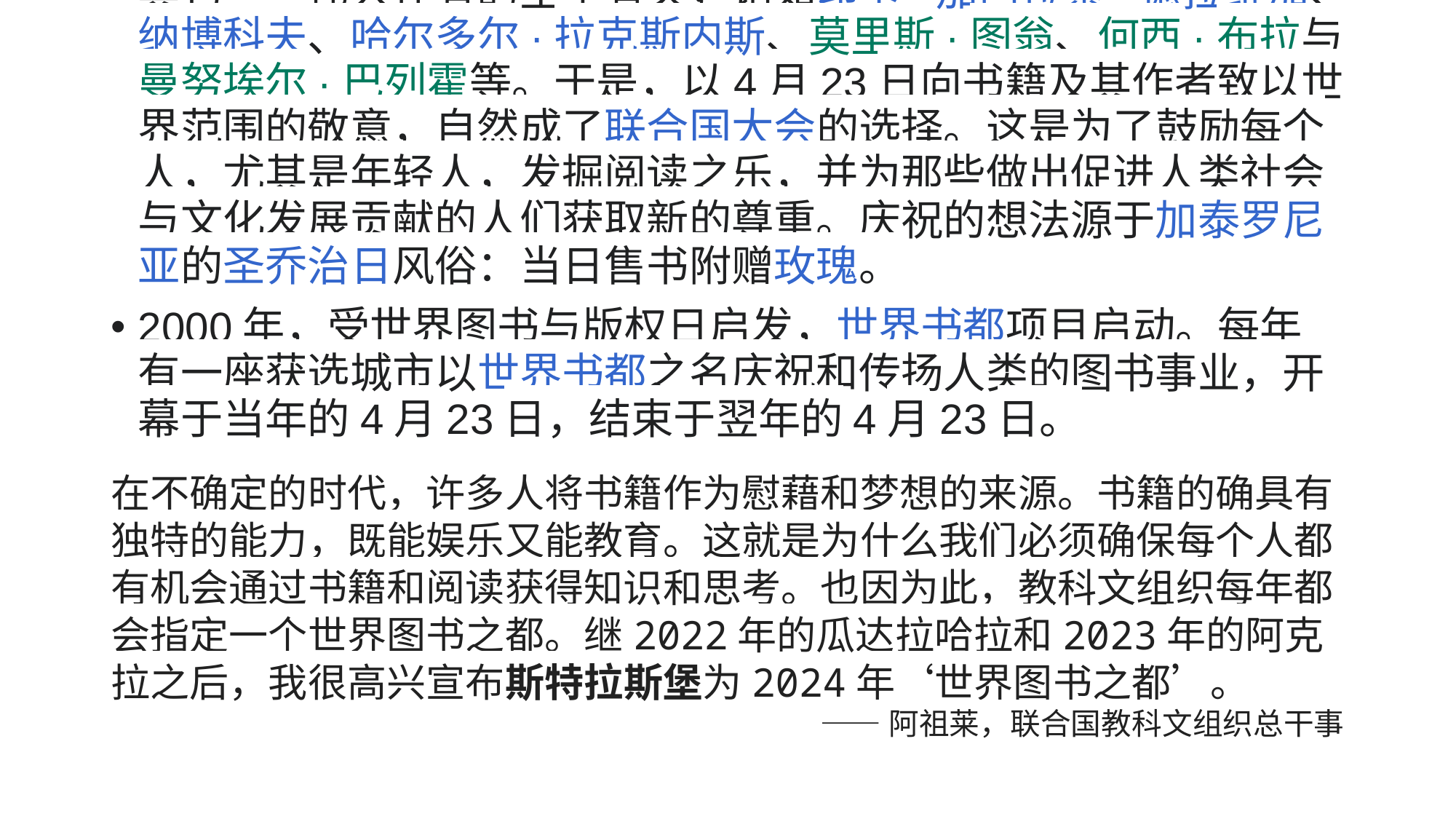

1995年，联合国教科文组织定4月23日为世界图书与版权日（或世界书籍与版权日）。汉译另有世界读书日、世界阅读日、世界书香日诸种。
1616年4月23日，塞万提斯与莎士比亚辞世。4月23日也和其它一些伟大作者的生卒有关，诸如印卡·加西拉索·德拉维加、纳博科夫、哈尔多尔·拉克斯内斯、莫里斯·图翁、何西·布拉与曼努埃尔·巴列霍等。于是，以4月23日向书籍及其作者致以世界范围的敬意，自然成了联合国大会的选择。这是为了鼓励每个人，尤其是年轻人，发掘阅读之乐，并为那些做出促进人类社会与文化发展贡献的人们获取新的尊重。庆祝的想法源于加泰罗尼亚的圣乔治日风俗：当日售书附赠玫瑰。
2000年，受世界图书与版权日启发，世界书都项目启动。每年有一座获选城市以世界书都之名庆祝和传扬人类的图书事业，开幕于当年的4月23日，结束于翌年的4月23日。
在不确定的时代，许多人将书籍作为慰藉和梦想的来源。书籍的确具有独特的能力，既能娱乐又能教育。这就是为什么我们必须确保每个人都有机会通过书籍和阅读获得知识和思考。也因为此，教科文组织每年都会指定一个世界图书之都。继2022年的瓜达拉哈拉和2023年的阿克拉之后，我很高兴宣布斯特拉斯堡为2024年‘世界图书之都’。
——阿祖莱，联合国教科文组织总干事